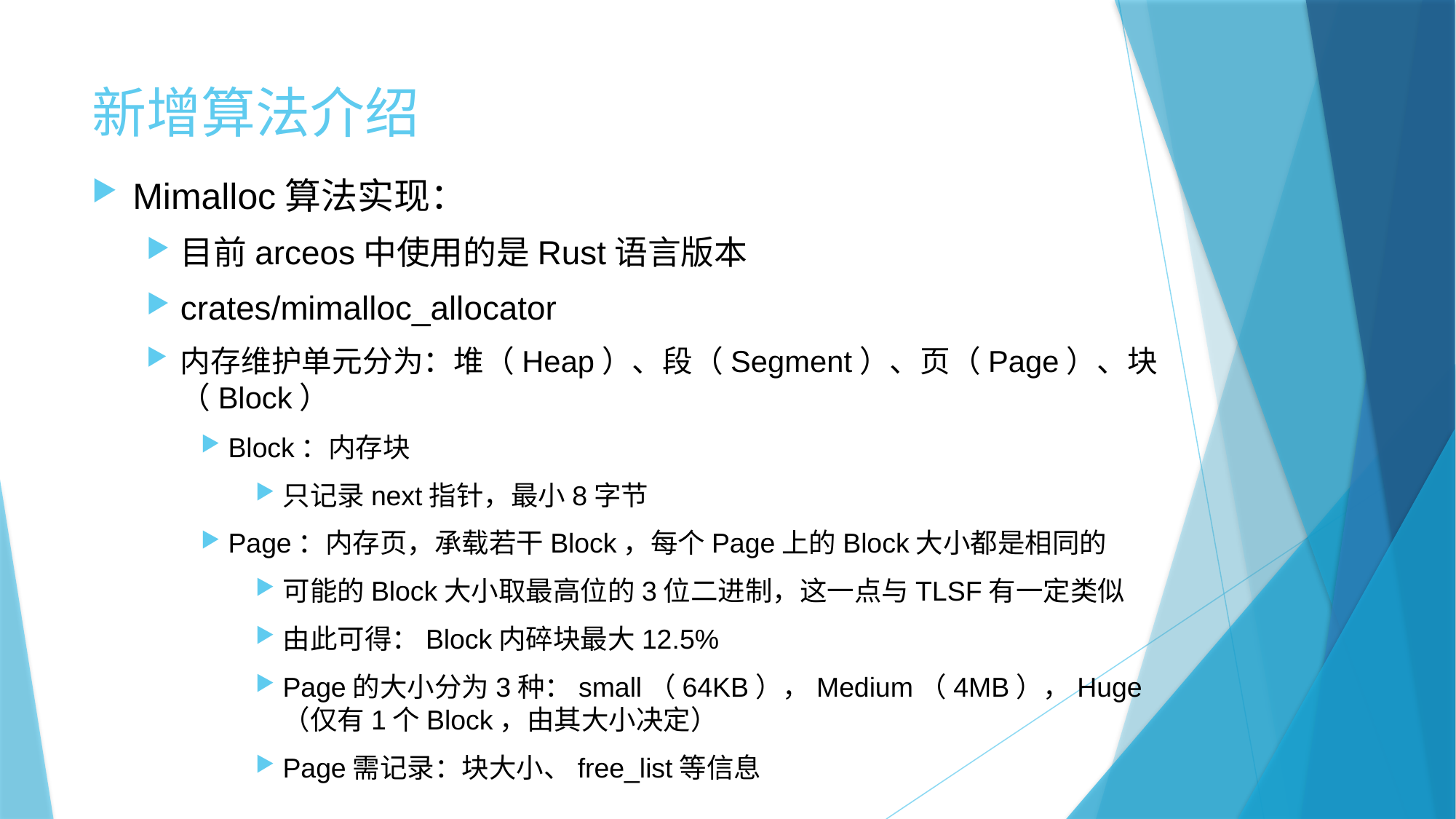

# 新增算法介绍
Mimalloc算法实现：
目前arceos中使用的是Rust语言版本
crates/mimalloc_allocator
内存维护单元分为：堆（Heap）、段（Segment）、页（Page）、块（Block）
Block：内存块
只记录next指针，最小8字节
Page：内存页，承载若干Block，每个Page上的Block大小都是相同的
可能的Block大小取最高位的3位二进制，这一点与TLSF有一定类似
由此可得：Block内碎块最大12.5%
Page的大小分为3种：small（64KB），Medium（4MB），Huge（仅有1个Block，由其大小决定）
Page需记录：块大小、free_list等信息